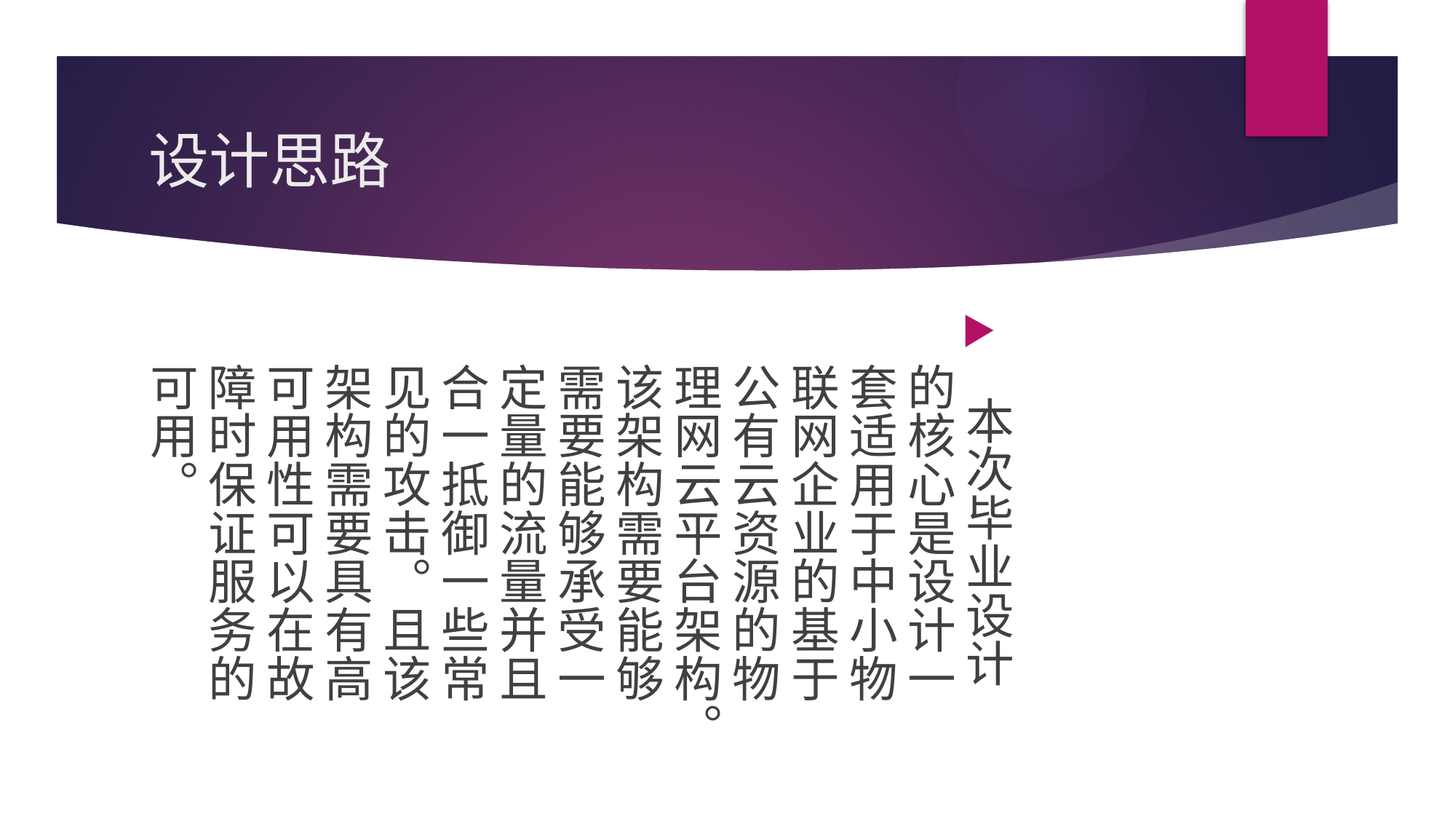

# 设计思路
  本次毕业设计的核心是设计一套适用于中小物联网企业的基于公有云资源的物理网云平台架构。该架构需要能够需要能够承受一定量的流量并且合一抵御一些常见的攻击。且该架构需要具有高可用性可以在故障时保证服务的可用。